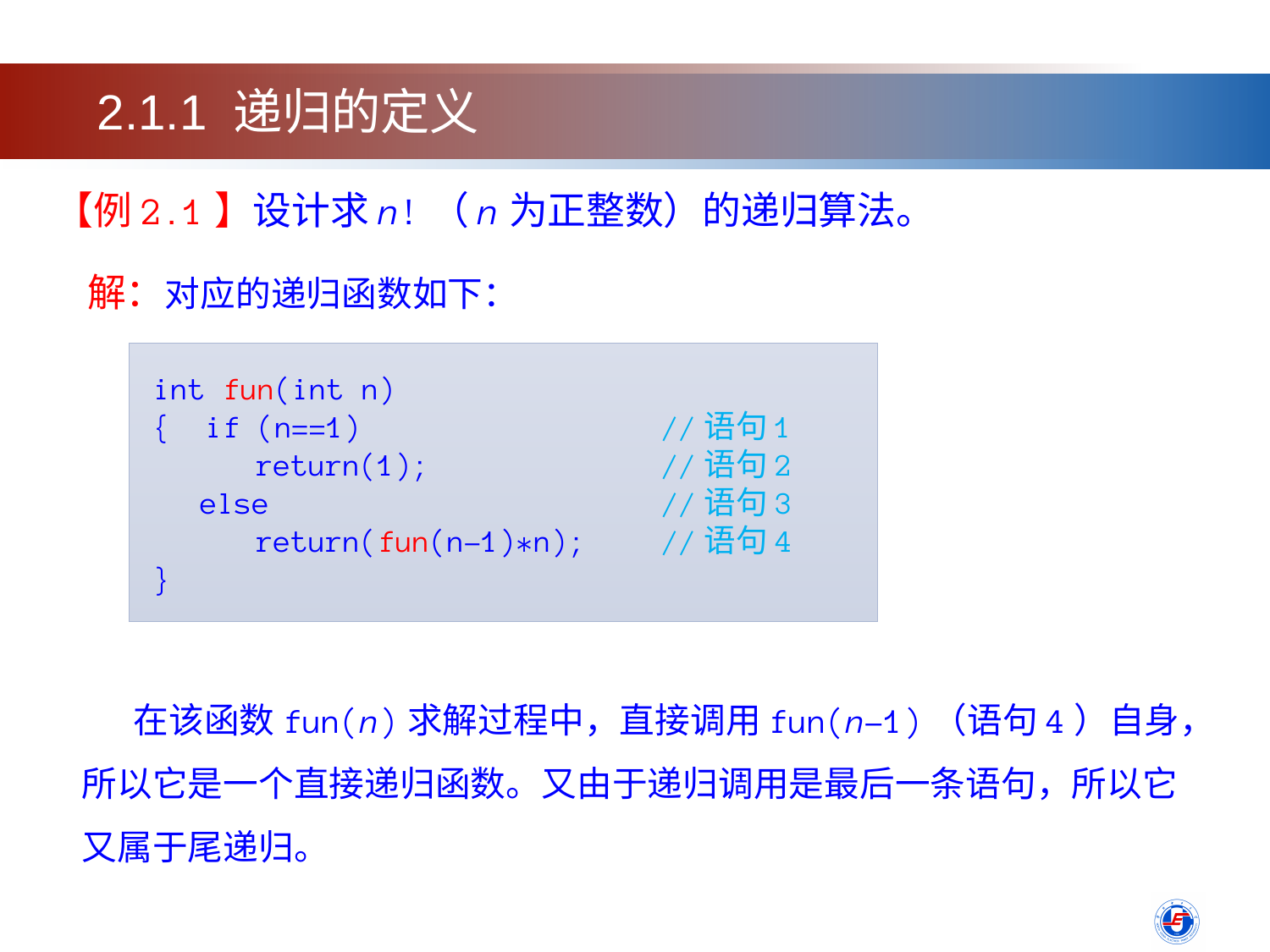

2.1.1 递归的定义
【例2.1】设计求n!（n为正整数）的递归算法。
解：对应的递归函数如下：
int fun(int n)
{  if (n==1)			//语句1
　　　return(1);		//语句2
　 else				//语句3
　　　return(fun(n-1)*n);	//语句4
}
 　在该函数fun(n)求解过程中，直接调用fun(n-1)（语句4）自身，所以它是一个直接递归函数。又由于递归调用是最后一条语句，所以它又属于尾递归。